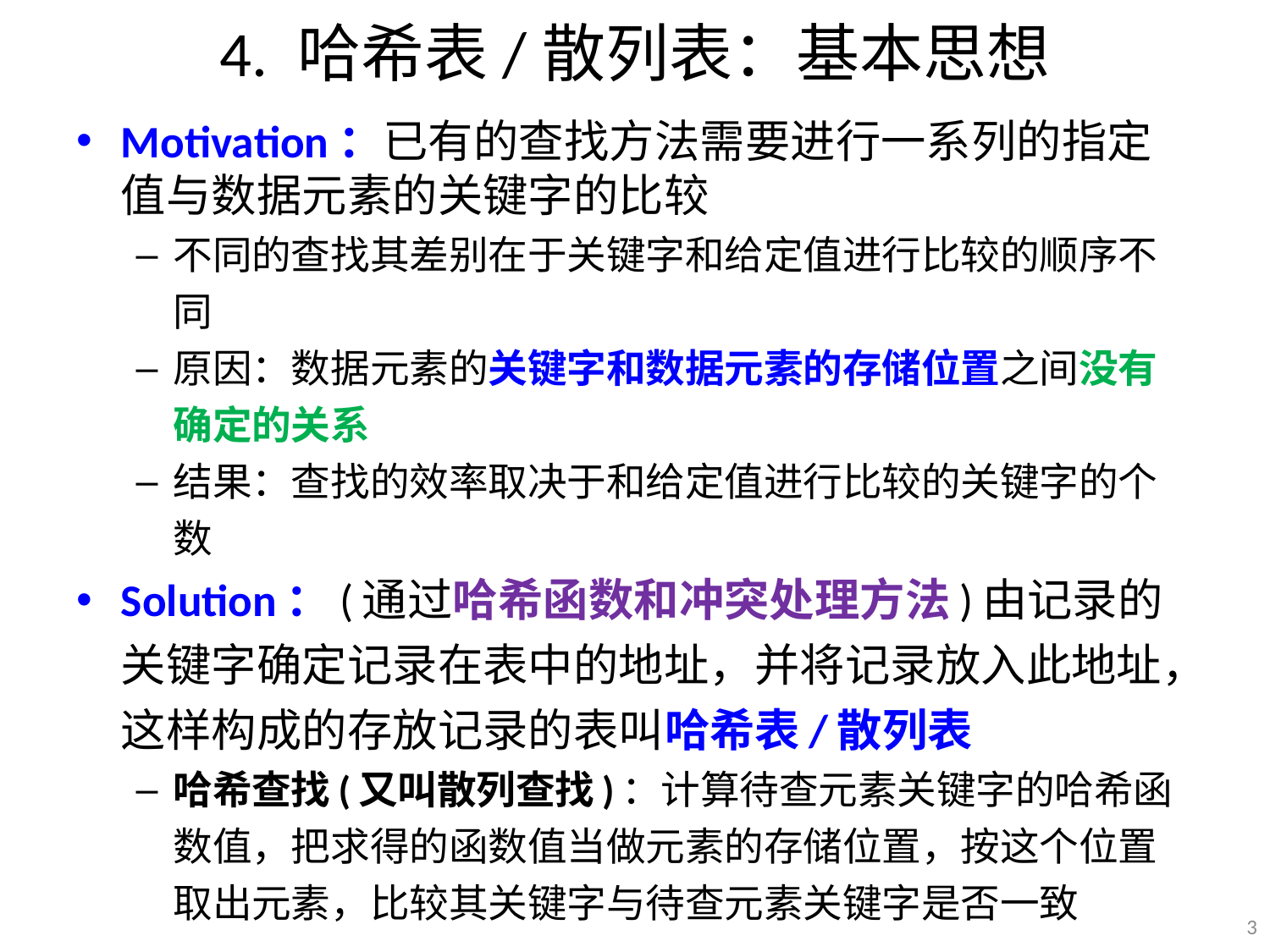

# 4. 哈希表/散列表：基本思想
Motivation：已有的查找方法需要进行一系列的指定值与数据元素的关键字的比较
不同的查找其差别在于关键字和给定值进行比较的顺序不同
原因：数据元素的关键字和数据元素的存储位置之间没有确定的关系
结果：查找的效率取决于和给定值进行比较的关键字的个数
Solution：(通过哈希函数和冲突处理方法)由记录的关键字确定记录在表中的地址，并将记录放入此地址，这样构成的存放记录的表叫哈希表/散列表
哈希查找(又叫散列查找)：计算待查元素关键字的哈希函数值，把求得的函数值当做元素的存储位置，按这个位置取出元素，比较其关键字与待查元素关键字是否一致

3